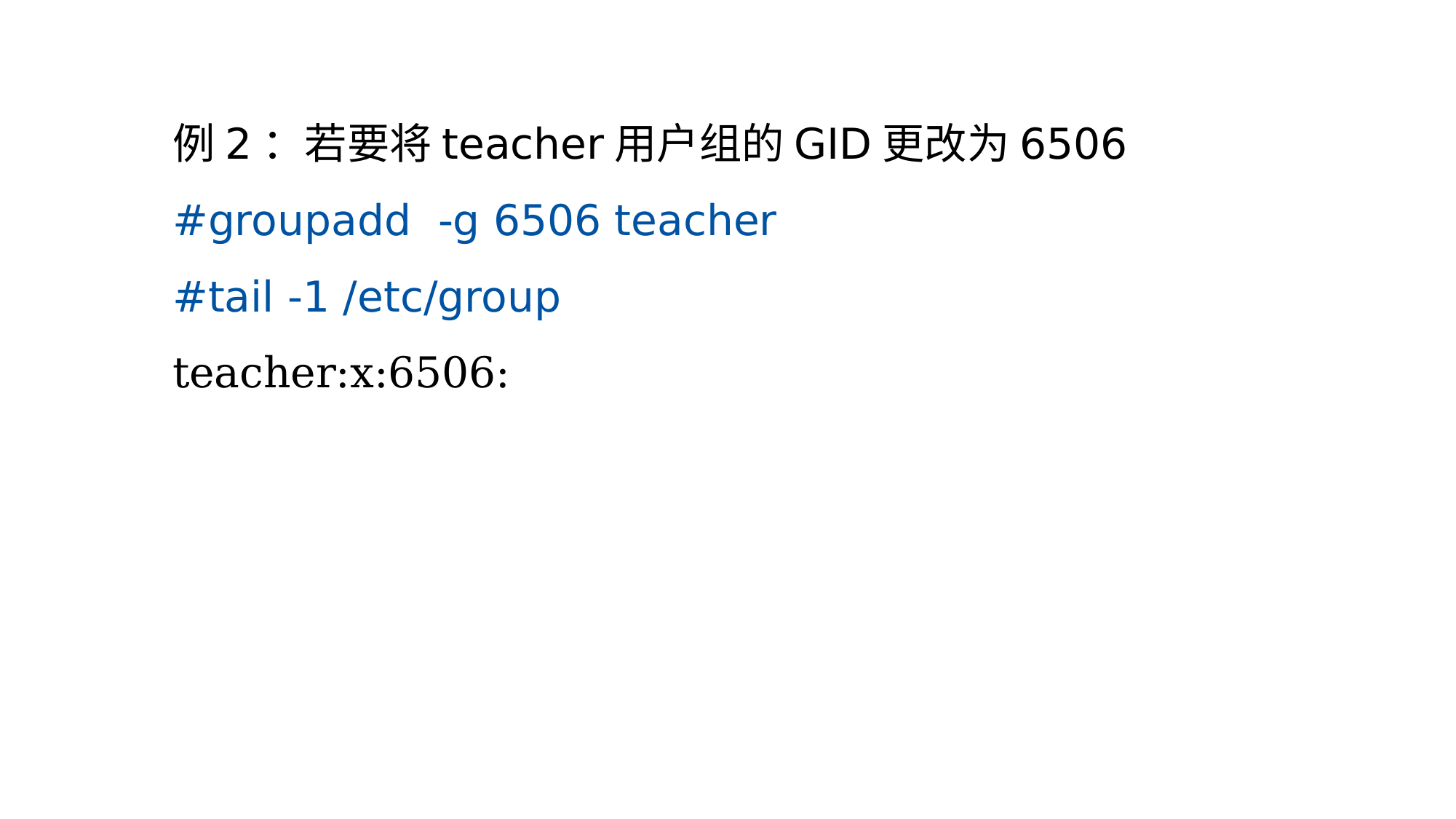

例2：若要将teacher用户组的GID更改为6506
#groupadd  -g 6506 teacher
#tail -1 /etc/group
teacher:x:6506: